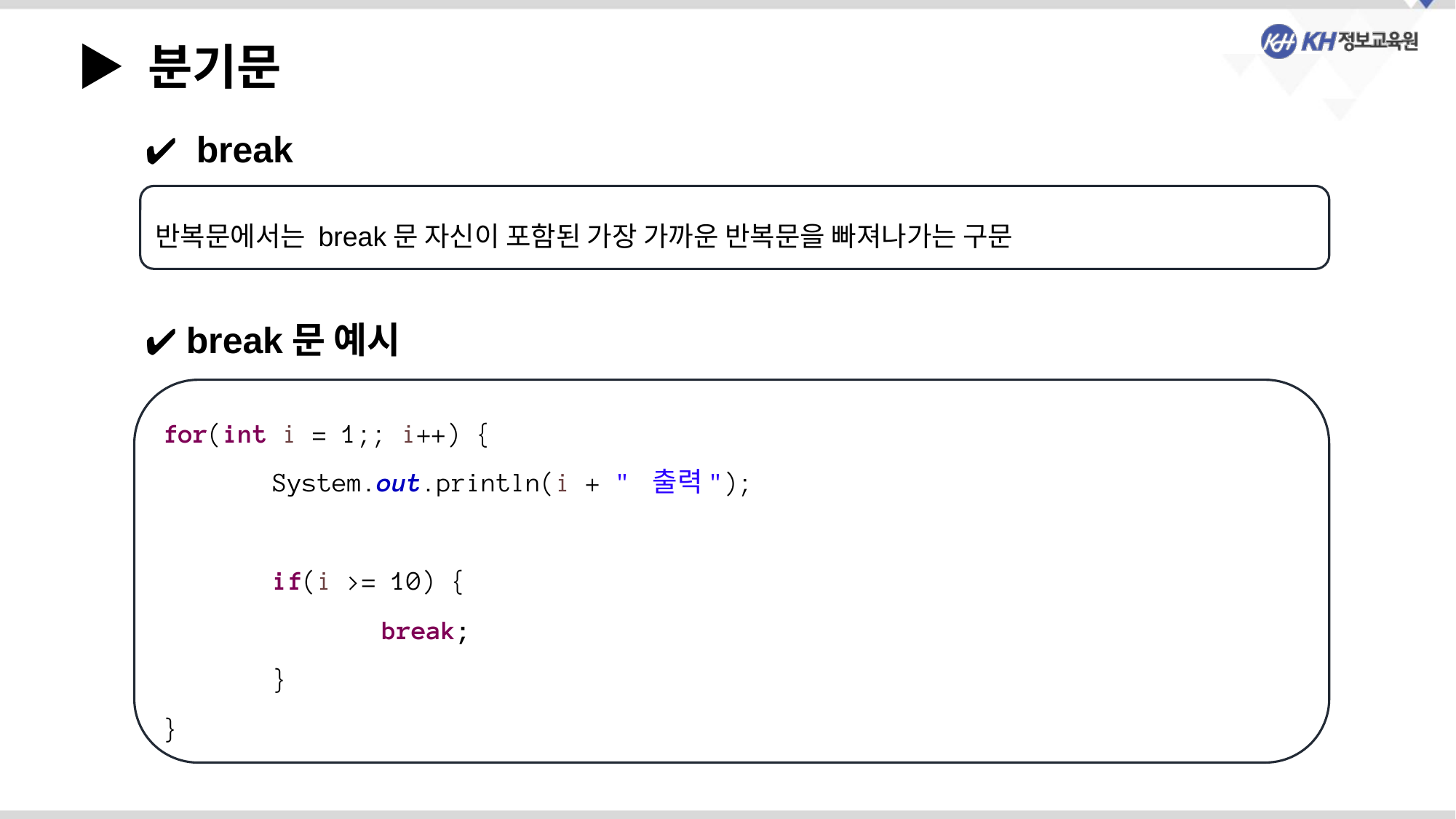

▶ 분기문
 break
반복문에서는 break문 자신이 포함된 가장 가까운 반복문을 빠져나가는 구문
break문 예시
for(int i = 1;; i++) {
	System.out.println(i + " 출력");

	if(i >= 10) {
		break;
	}
}